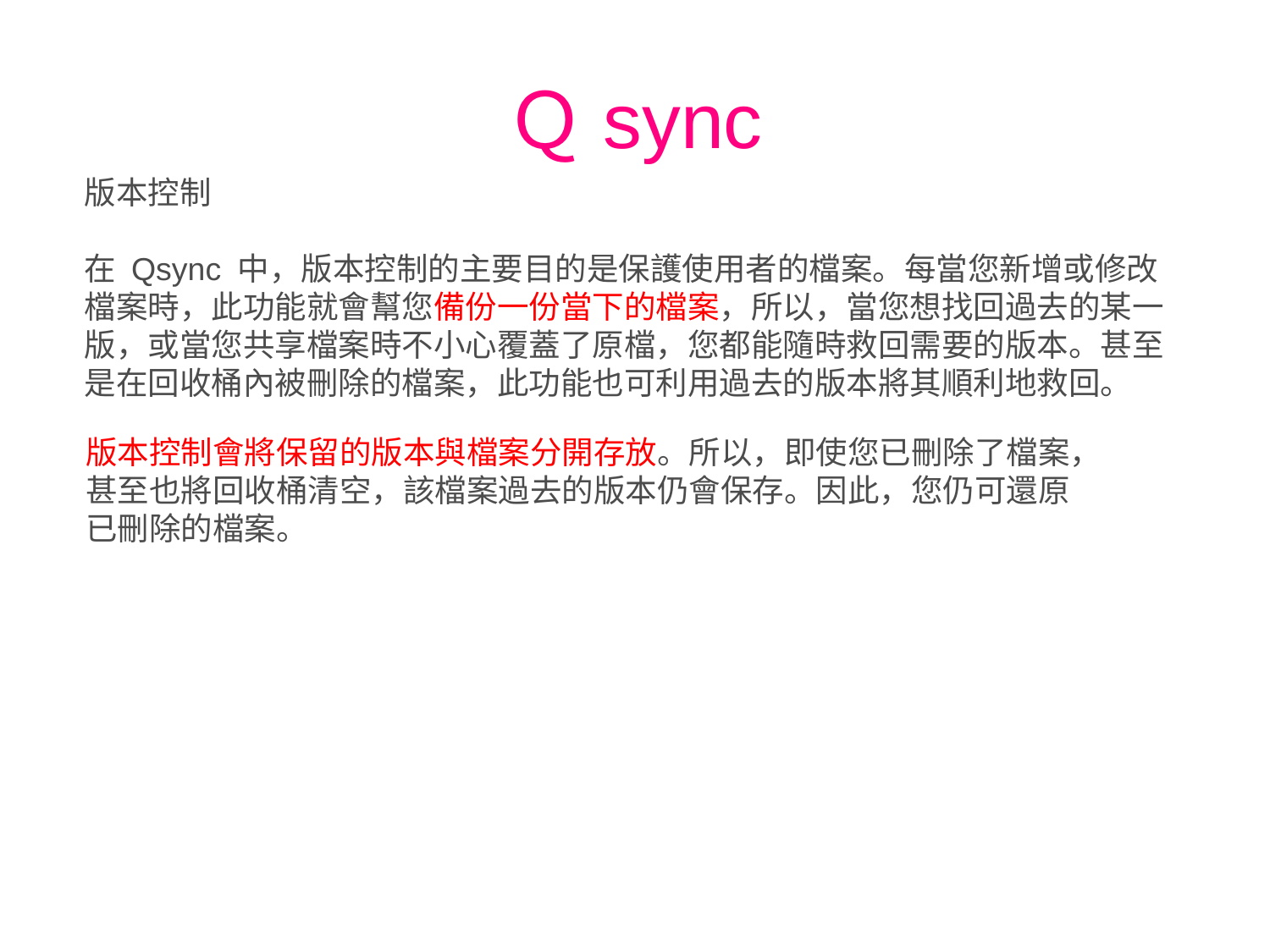

# Ｑsync
版本控制

在 Qsync 中，版本控制的主要目的是保護使用者的檔案。每當您新增或修改檔案時，此功能就會幫您備份一份當下的檔案，所以，當您想找回過去的某一版，或當您共享檔案時不小心覆蓋了原檔，您都能隨時救回需要的版本。甚至是在回收桶內被刪除的檔案，此功能也可利用過去的版本將其順利地救回。
版本控制會將保留的版本與檔案分開存放。所以，即使您已刪除了檔案，甚至也將回收桶清空，該檔案過去的版本仍會保存。因此，您仍可還原已刪除的檔案。